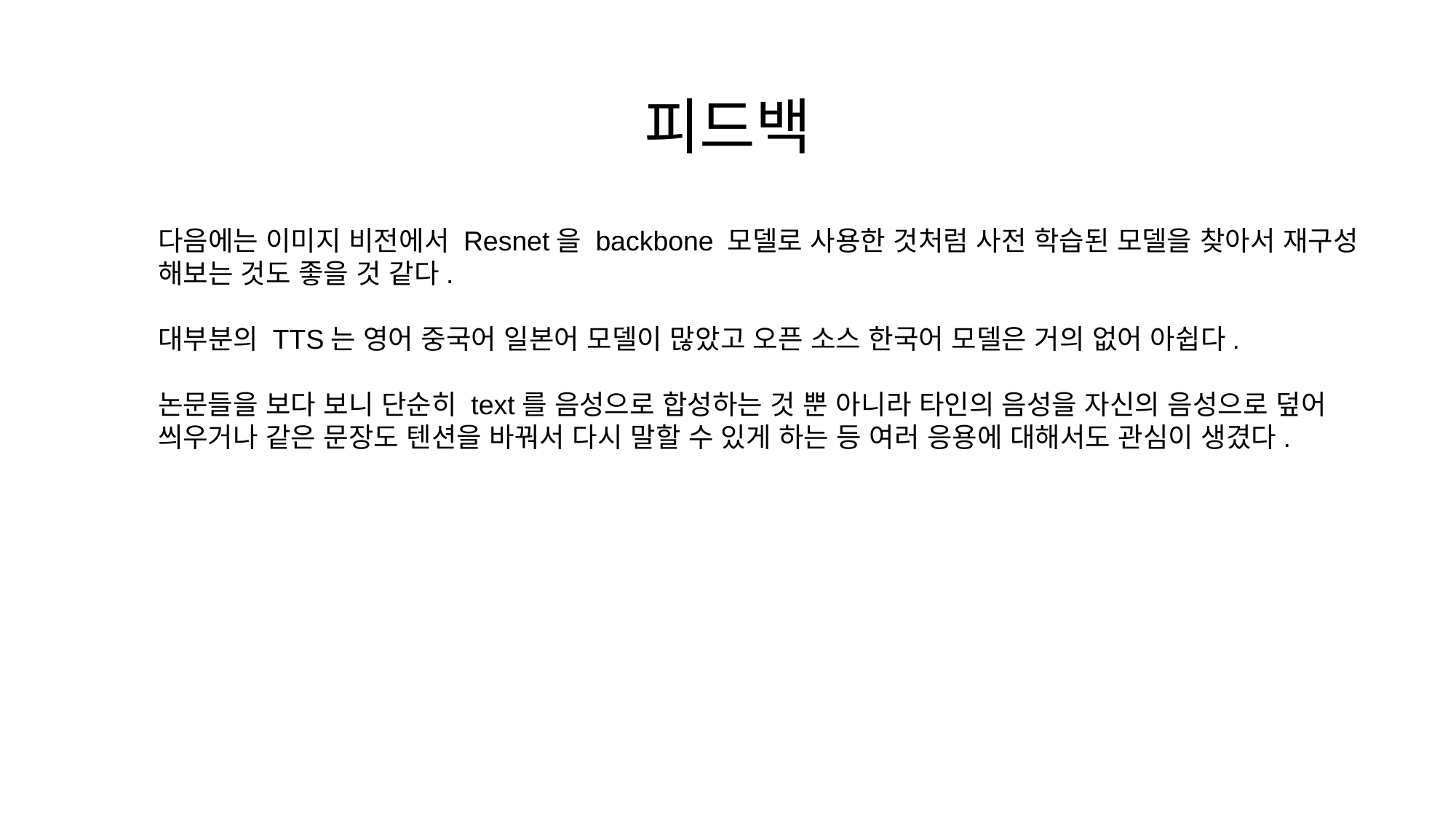

# 피드백
다음에는 이미지 비전에서 Resnet을 backbone 모델로 사용한 것처럼 사전 학습된 모델을 찾아서 재구성 해보는 것도 좋을 것 같다.

대부분의 TTS는 영어 중국어 일본어 모델이 많았고 오픈 소스 한국어 모델은 거의 없어 아쉽다.

논문들을 보다 보니 단순히 text를 음성으로 합성하는 것 뿐 아니라 타인의 음성을 자신의 음성으로 덮어 씌우거나 같은 문장도 텐션을 바꿔서 다시 말할 수 있게 하는 등 여러 응용에 대해서도 관심이 생겼다.